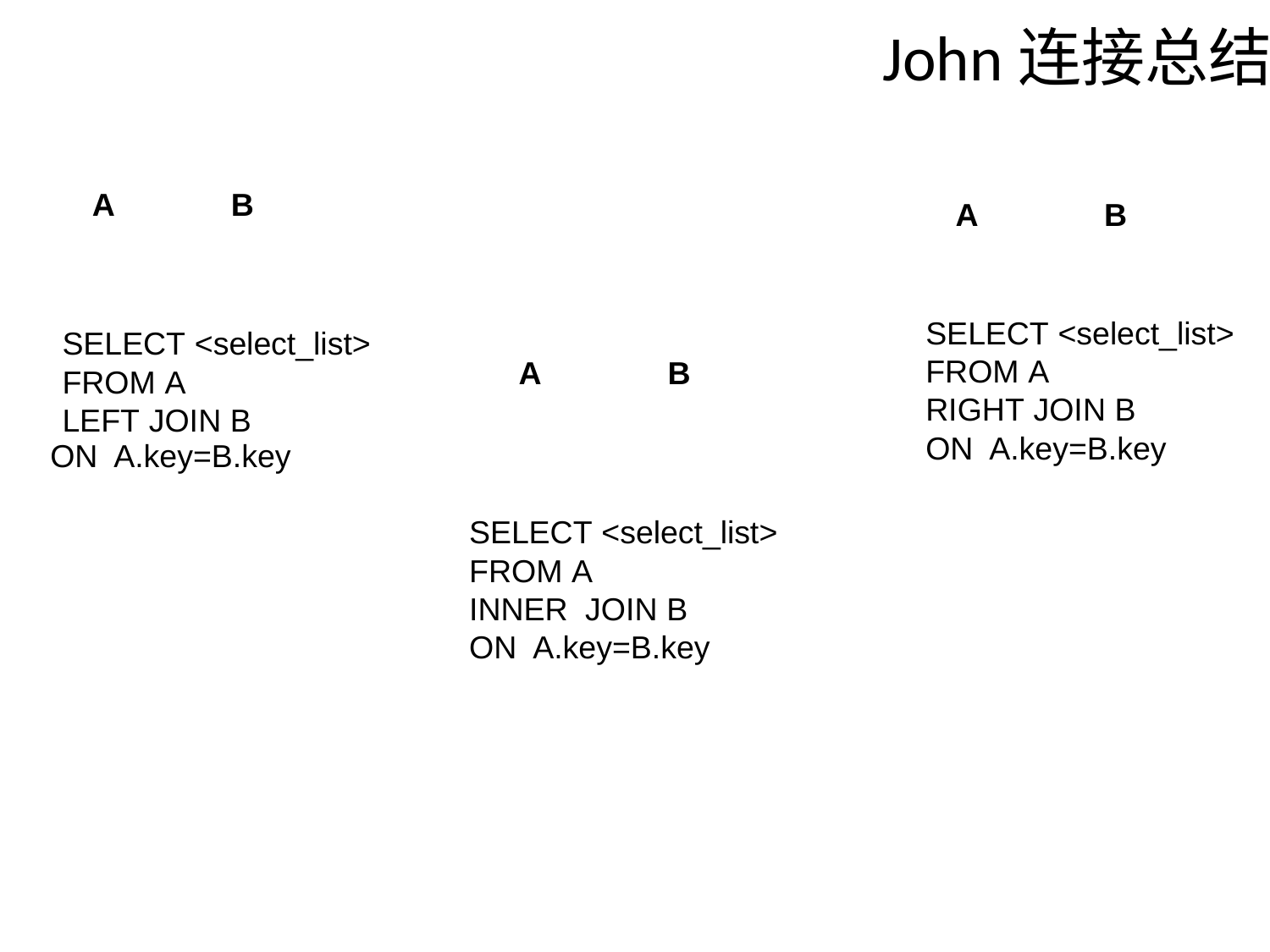

John连接总结
A
B
A
B
SELECT <select_list>
FROM A
RIGHT JOIN B
ON A.key=B.key
SELECT <select_list>
FROM A
LEFT JOIN B
A
B
ON A.key=B.key
SELECT <select_list>
FROM A
INNER JOIN B
ON A.key=B.key